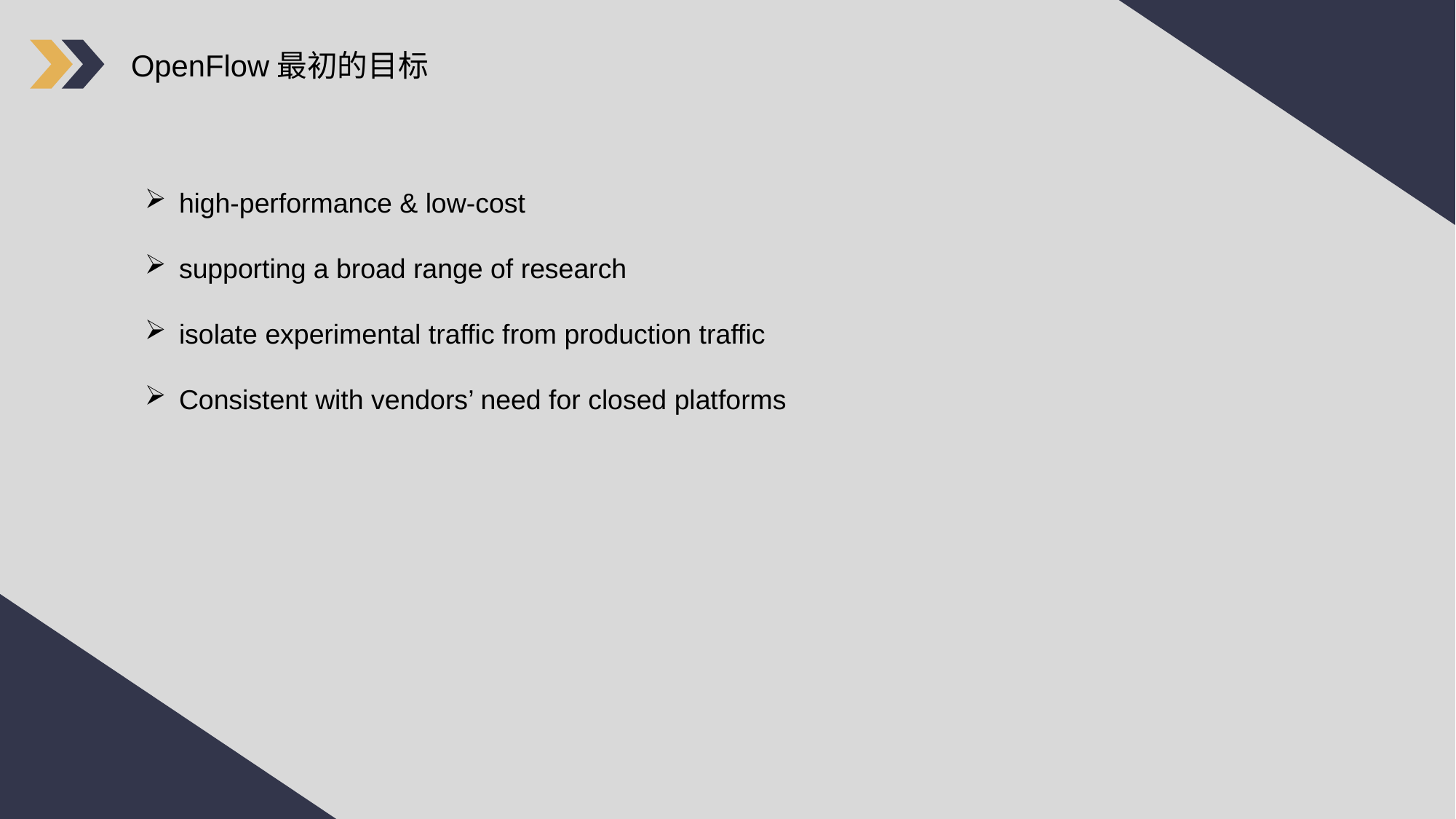

OpenFlow最初的目标
high-performance & low-cost
supporting a broad range of research
isolate experimental traffic from production traffic
Consistent with vendors’ need for closed platforms